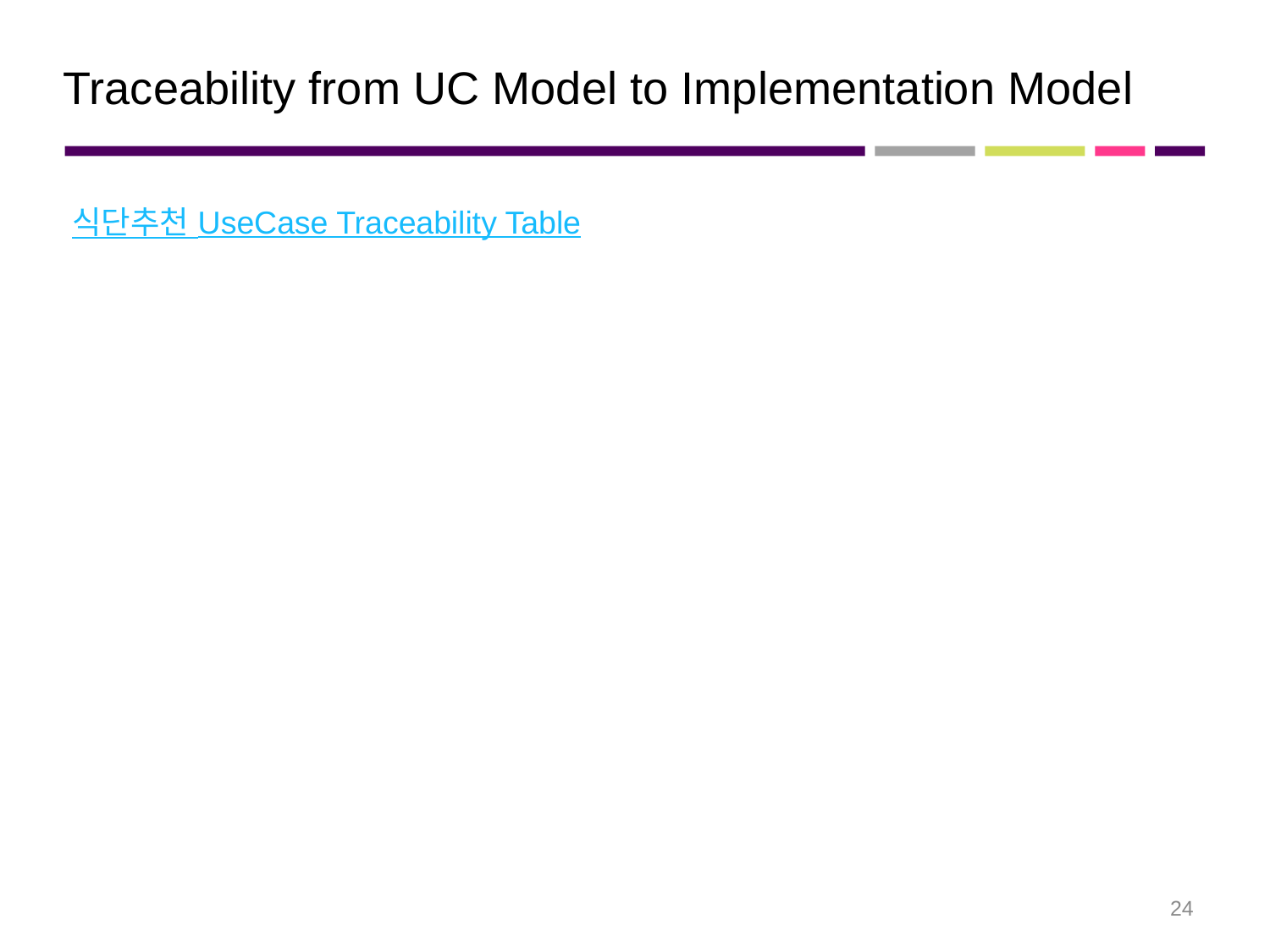

# Traceability from UC Model to Implementation Model
식단추천 UseCase Traceability Table
24